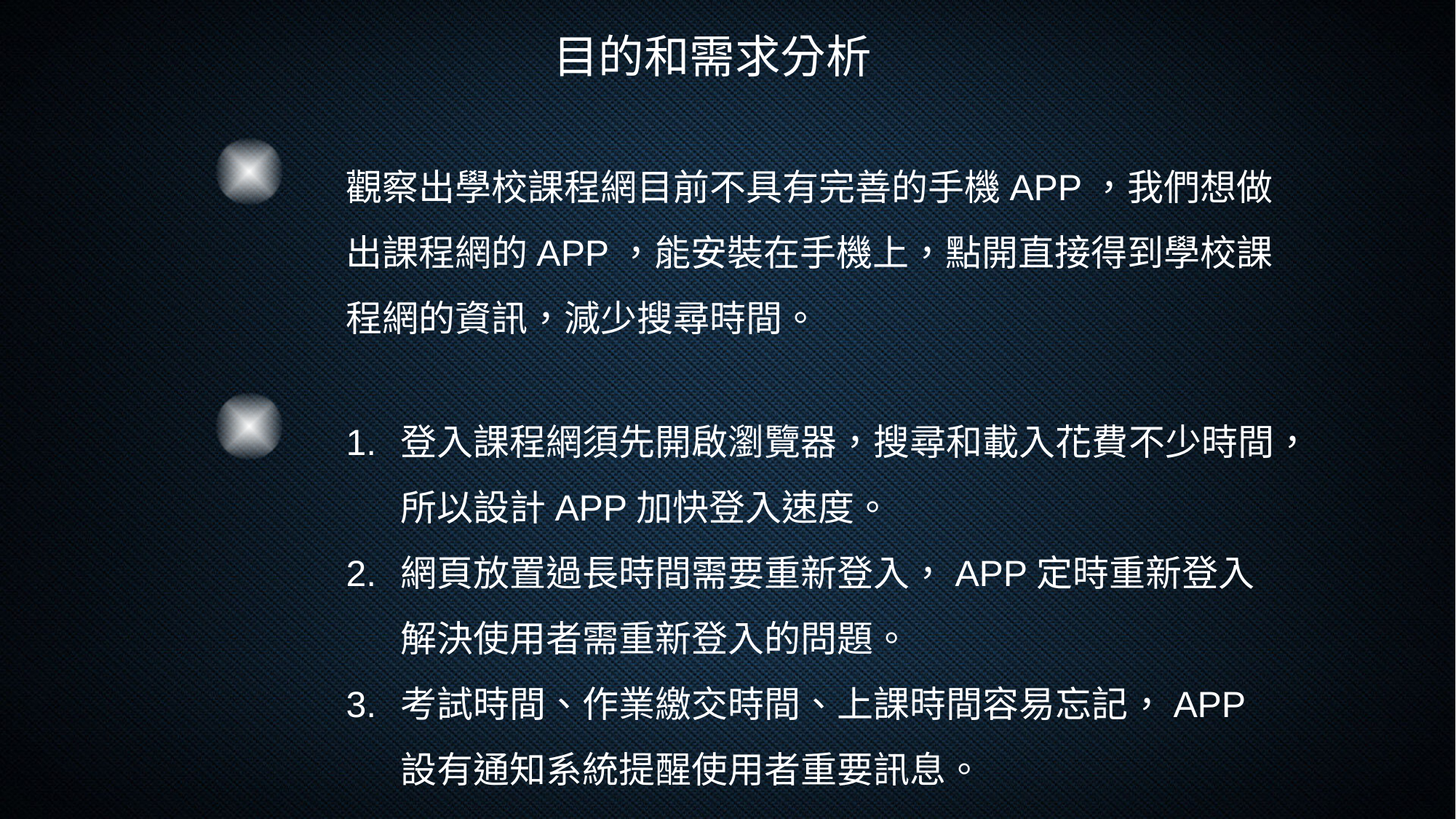

目的和需求分析

觀察出學校課程網目前不具有完善的手機APP，我們想做出課程網的APP，能安裝在手機上，點開直接得到學校課程網的資訊，減少搜尋時間。

登入課程網須先開啟瀏覽器，搜尋和載入花費不少時間，所以設計APP加快登入速度。
網頁放置過長時間需要重新登入，APP定時重新登入解決使用者需重新登入的問題。
考試時間、作業繳交時間、上課時間容易忘記，APP設有通知系統提醒使用者重要訊息。